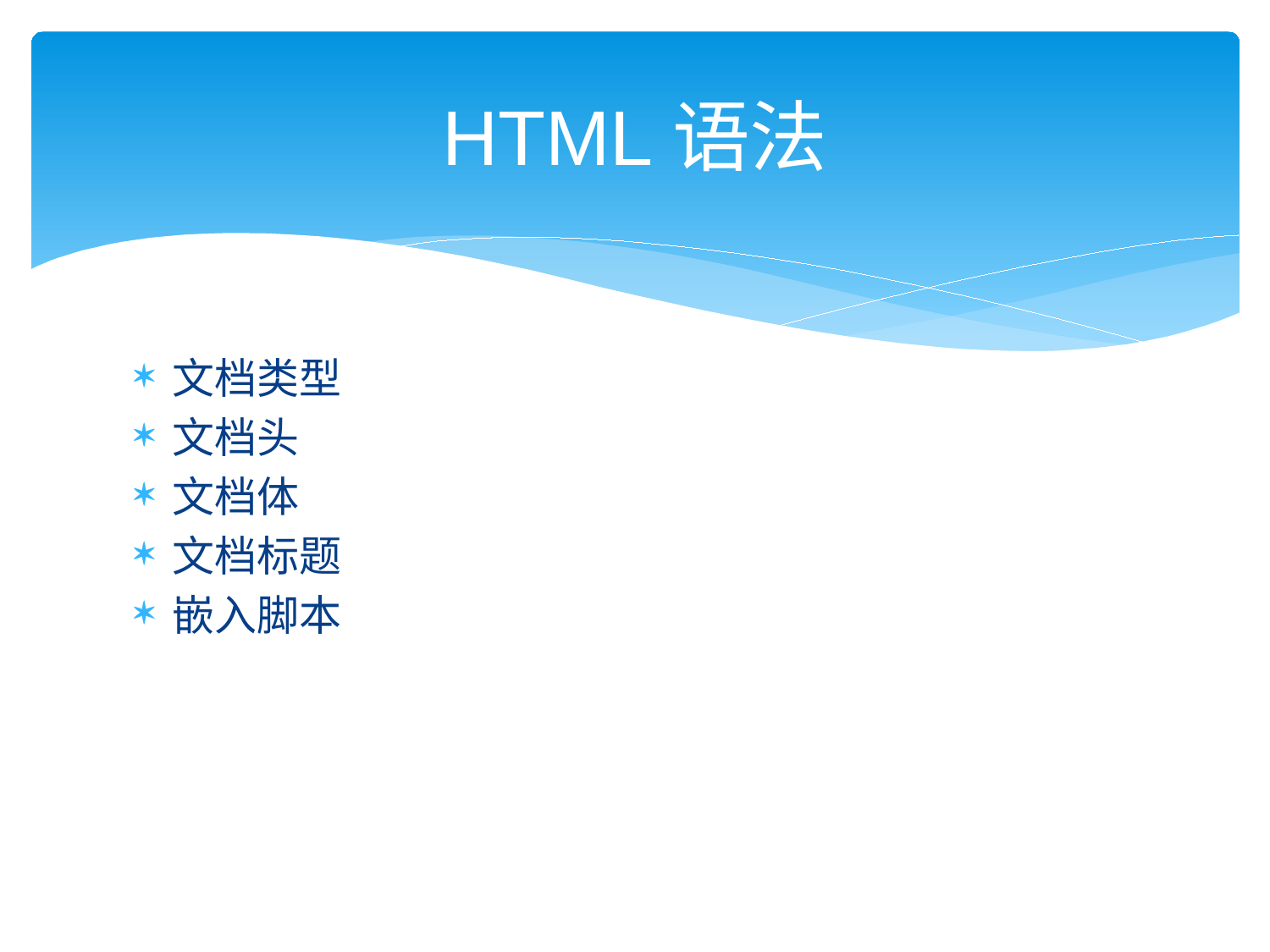

# HTML语法
文档类型
文档头
文档体
文档标题
嵌入脚本